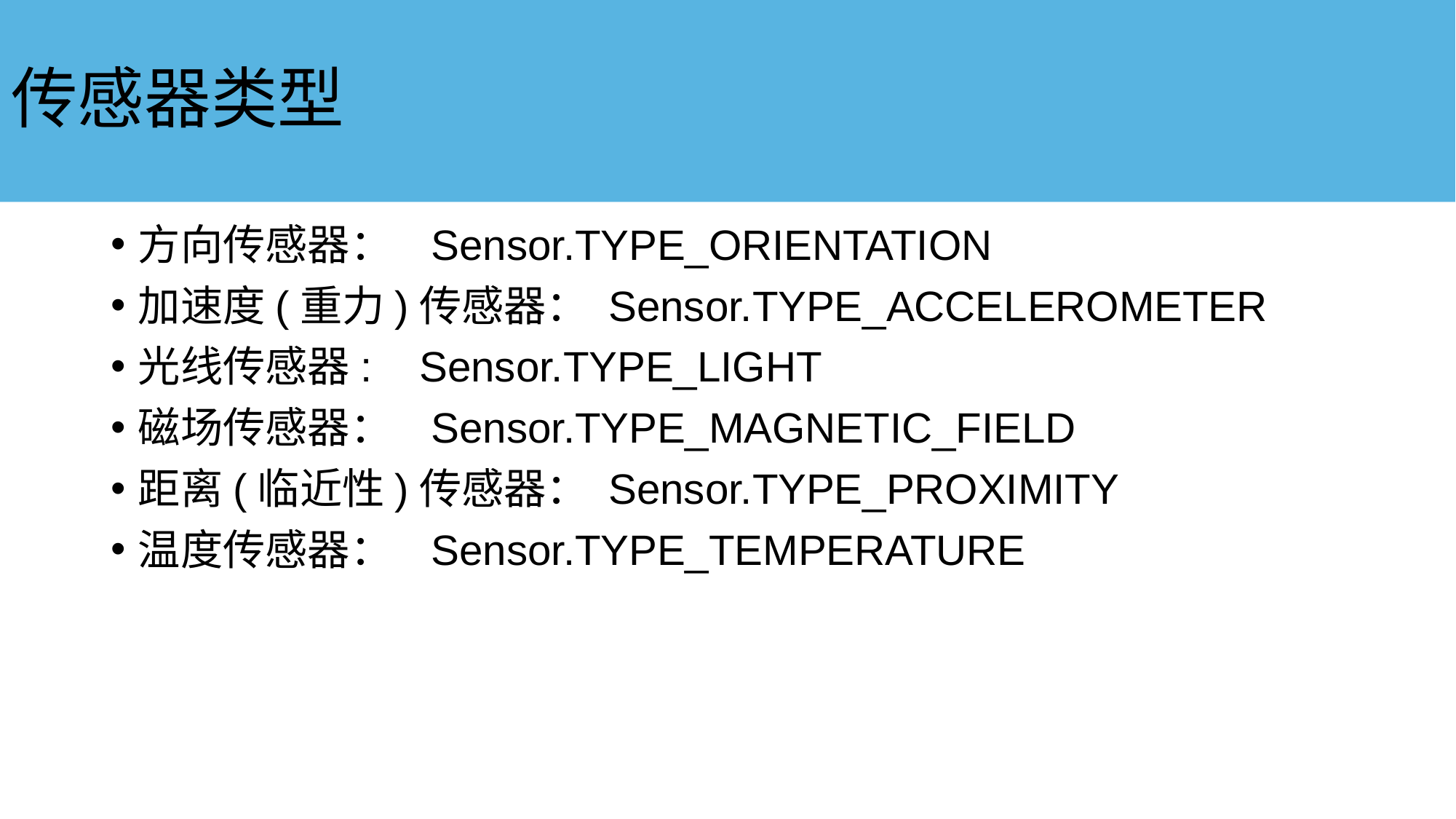

# 传感器类型
方向传感器：   Sensor.TYPE_ORIENTATION
加速度(重力)传感器： Sensor.TYPE_ACCELEROMETER
光线传感器:    Sensor.TYPE_LIGHT
磁场传感器：   Sensor.TYPE_MAGNETIC_FIELD
距离(临近性)传感器： Sensor.TYPE_PROXIMITY
温度传感器：   Sensor.TYPE_TEMPERATURE